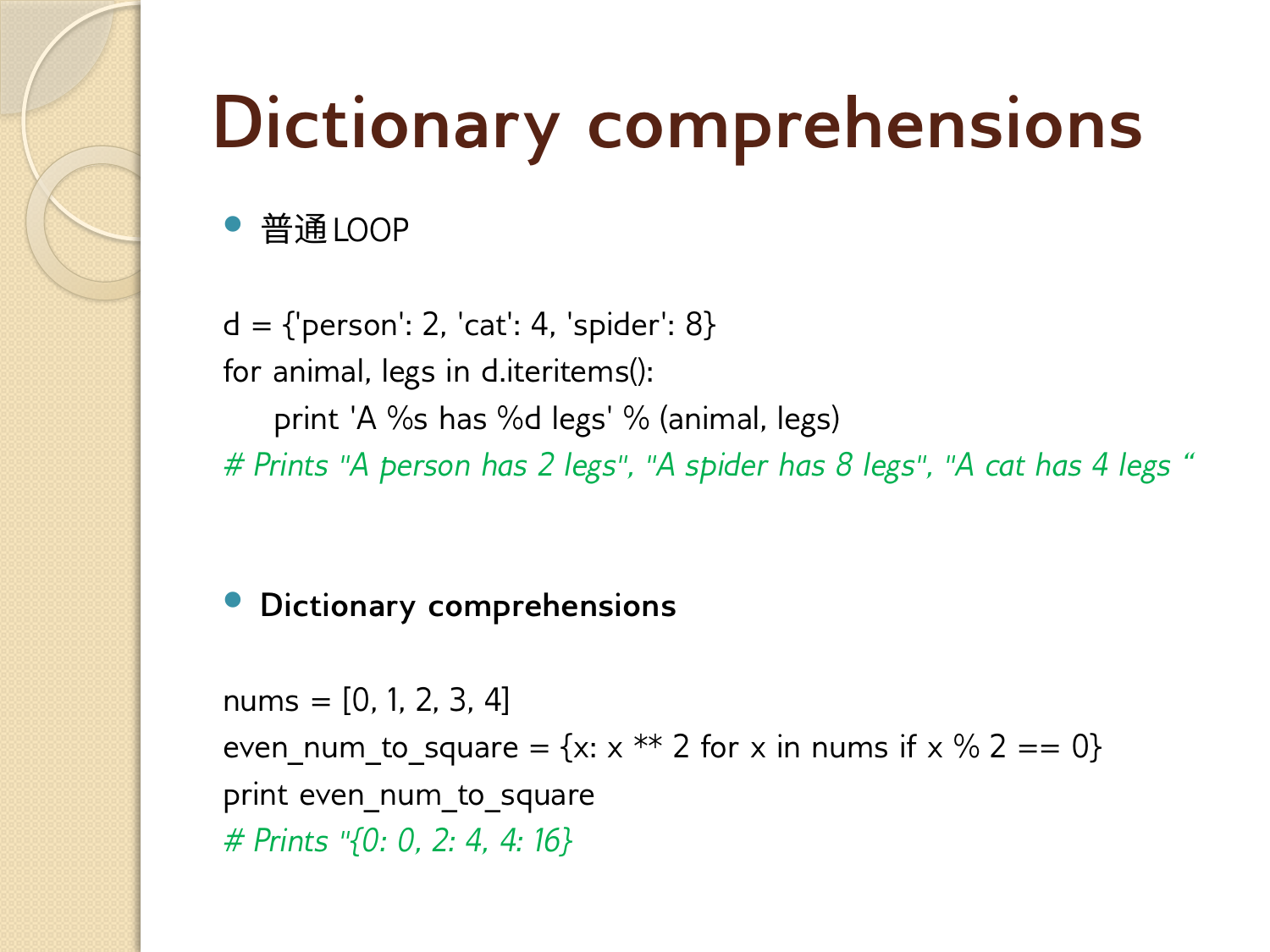

# Dictionary comprehensions
普通LOOP

d = {'person': 2, 'cat': 4, 'spider': 8}
for animal, legs in d.iteritems():
     print 'A %s has %d legs' % (animal, legs)
# Prints "A person has 2 legs", "A spider has 8 legs", "A cat has 4 legs “

Dictionary comprehensions

nums = [0, 1, 2, 3, 4]
even_num_to_square = {x: x ** 2 for x in nums if x % 2 == 0}
print even_num_to_square
# Prints "{0: 0, 2: 4, 4: 16}